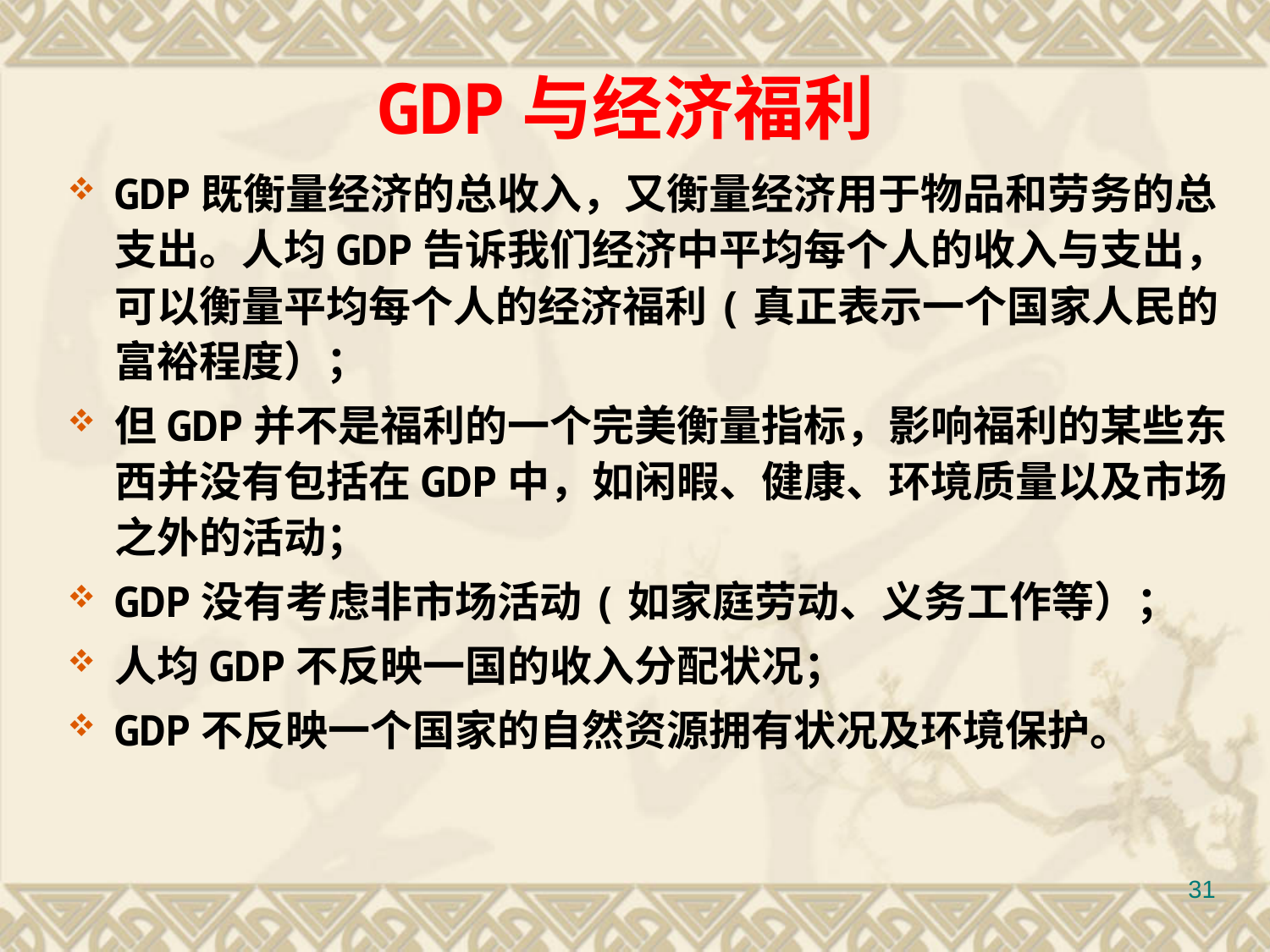

# GDP与经济福利
GDP既衡量经济的总收入，又衡量经济用于物品和劳务的总支出。人均GDP告诉我们经济中平均每个人的收入与支出，可以衡量平均每个人的经济福利(真正表示一个国家人民的富裕程度）；
但GDP并不是福利的一个完美衡量指标，影响福利的某些东西并没有包括在GDP中，如闲暇、健康、环境质量以及市场之外的活动；
GDP没有考虑非市场活动(如家庭劳动、义务工作等）；
人均GDP不反映一国的收入分配状况；
GDP不反映一个国家的自然资源拥有状况及环境保护。

31